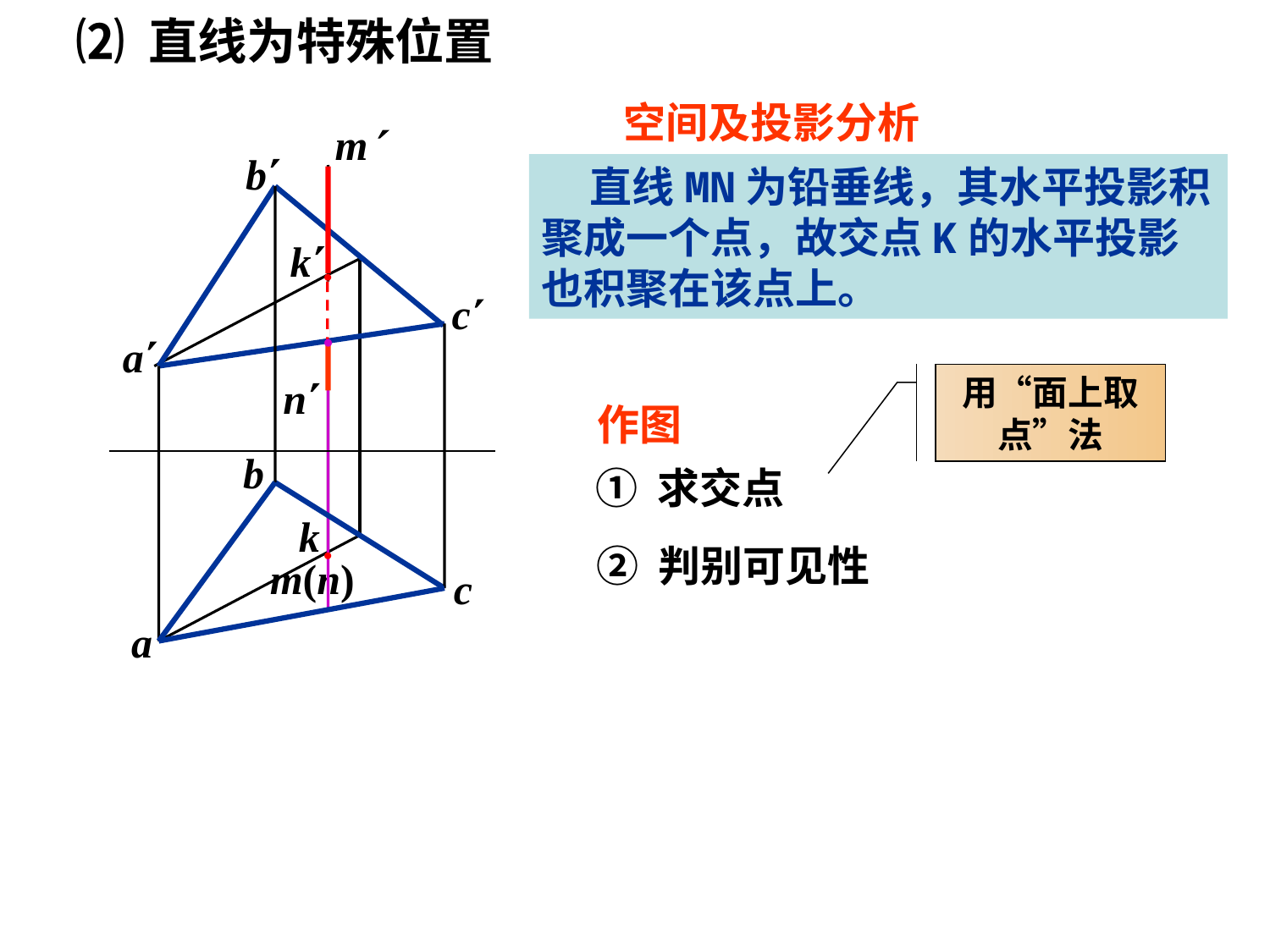

⑵ 直线为特殊位置
空间及投影分析
m′
b′
    直线MN为铅垂线，其水平投影积聚成一个点，故交点K的水平投影也积聚在该点上。

k′
●

c′
a′

●

用“面上取点”法
n′

作图
b

① 求交点

k
② 判别可见性

●
m(n)
c

a